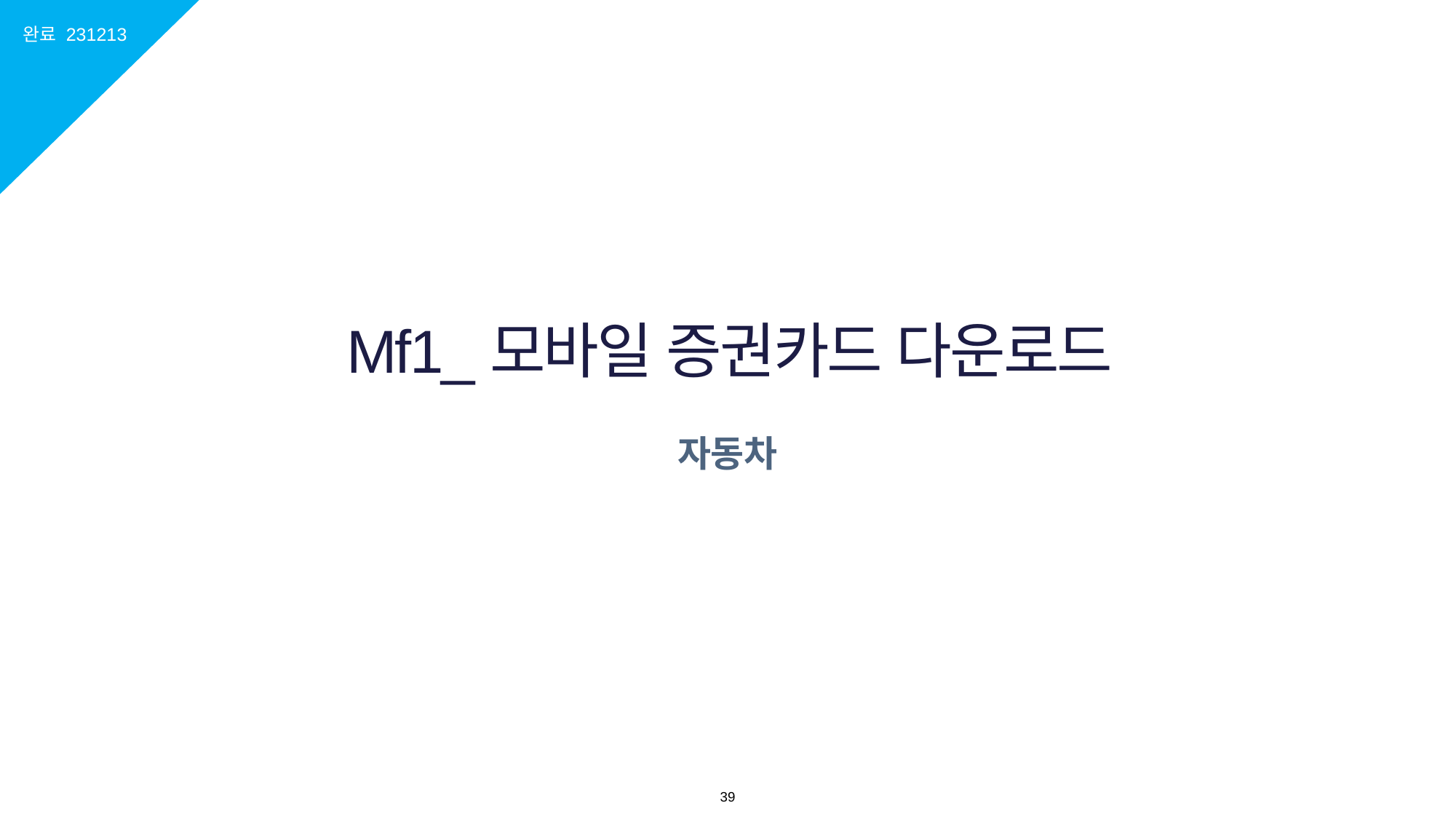

완료 231213
# Mf1_모바일 증권카드 다운로드
자동차